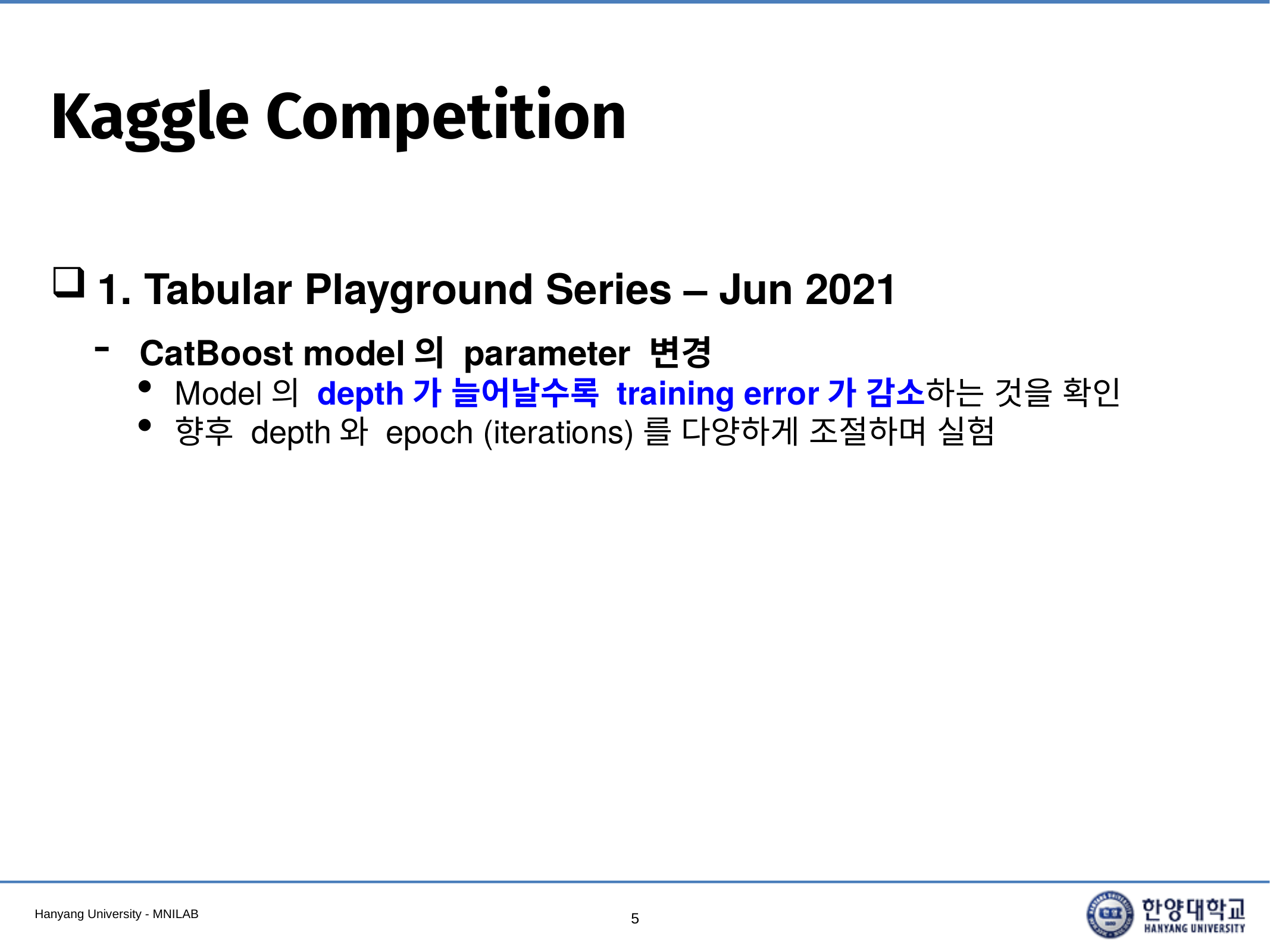

# Kaggle Competition
1. Tabular Playground Series – Jun 2021
CatBoost model의 parameter 변경
Model의 depth가 늘어날수록 training error가 감소하는 것을 확인
향후 depth와 epoch (iterations)를 다양하게 조절하며 실험
5